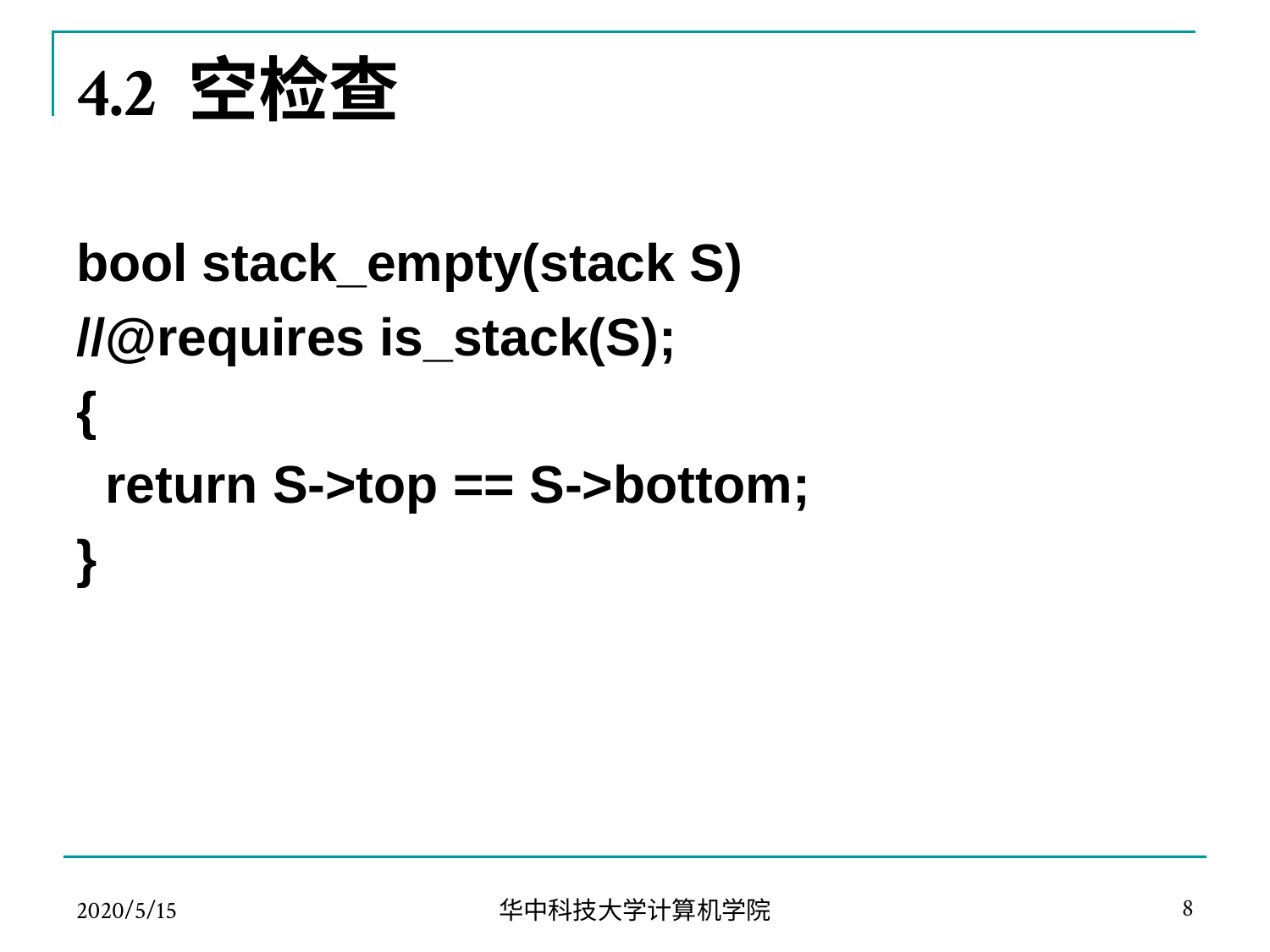

# 4.2 空检查
bool stack_empty(stack S)
//@requires is_stack(S);
{
  return S->top == S->bottom;
}
2020/5/15
8
华中科技大学计算机学院